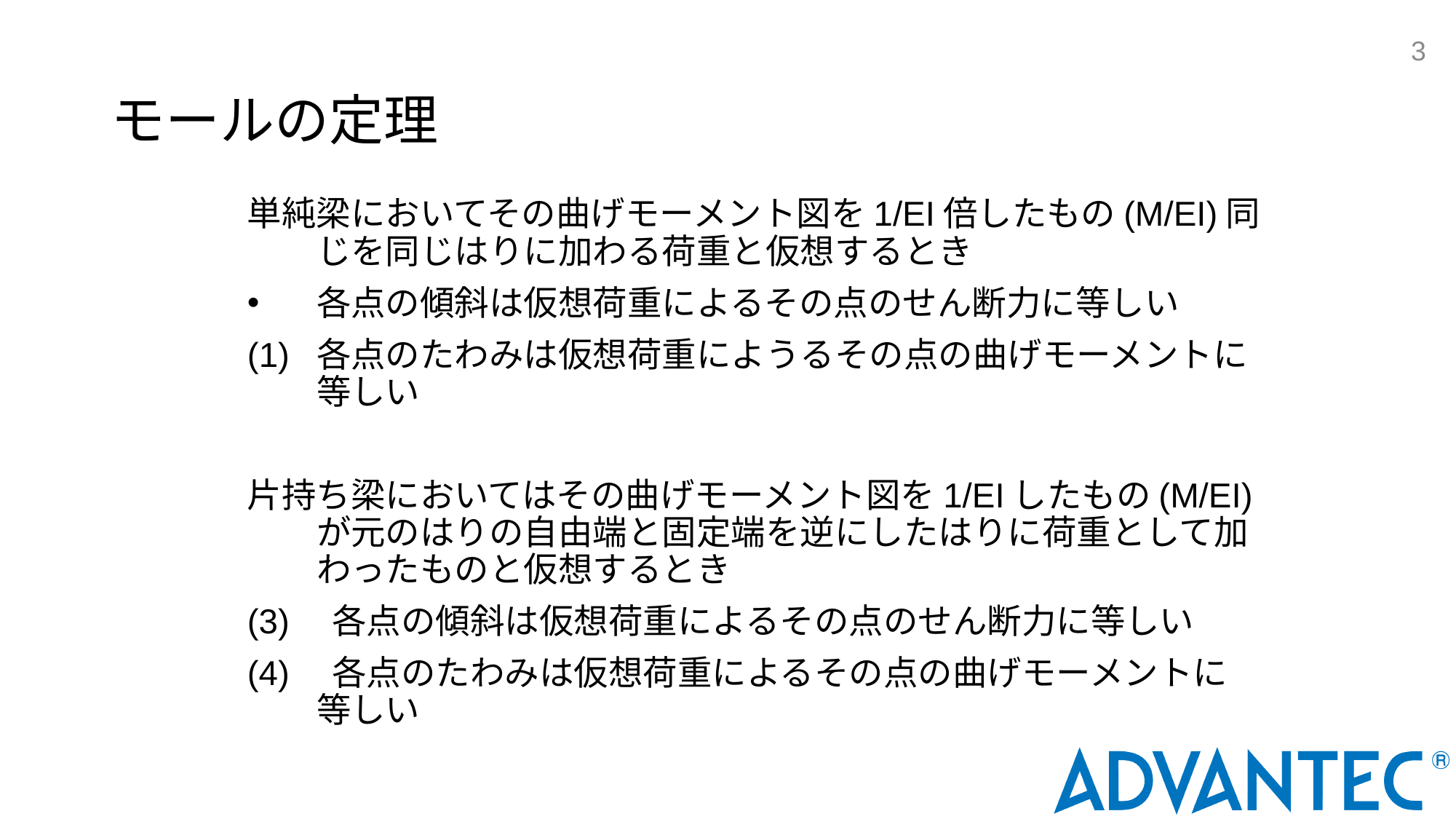

# モールの定理
単純梁においてその曲げモーメント図を1/EI倍したもの(M/EI)同じを同じはりに加わる荷重と仮想するとき
各点の傾斜は仮想荷重によるその点のせん断力に等しい
各点のたわみは仮想荷重にようるその点の曲げモーメントに等しい

片持ち梁においてはその曲げモーメント図を1/EIしたもの(M/EI)が元のはりの自由端と固定端を逆にしたはりに荷重として加わったものと仮想するとき
(3)　各点の傾斜は仮想荷重によるその点のせん断力に等しい
(4)　各点のたわみは仮想荷重によるその点の曲げモーメントに等しい